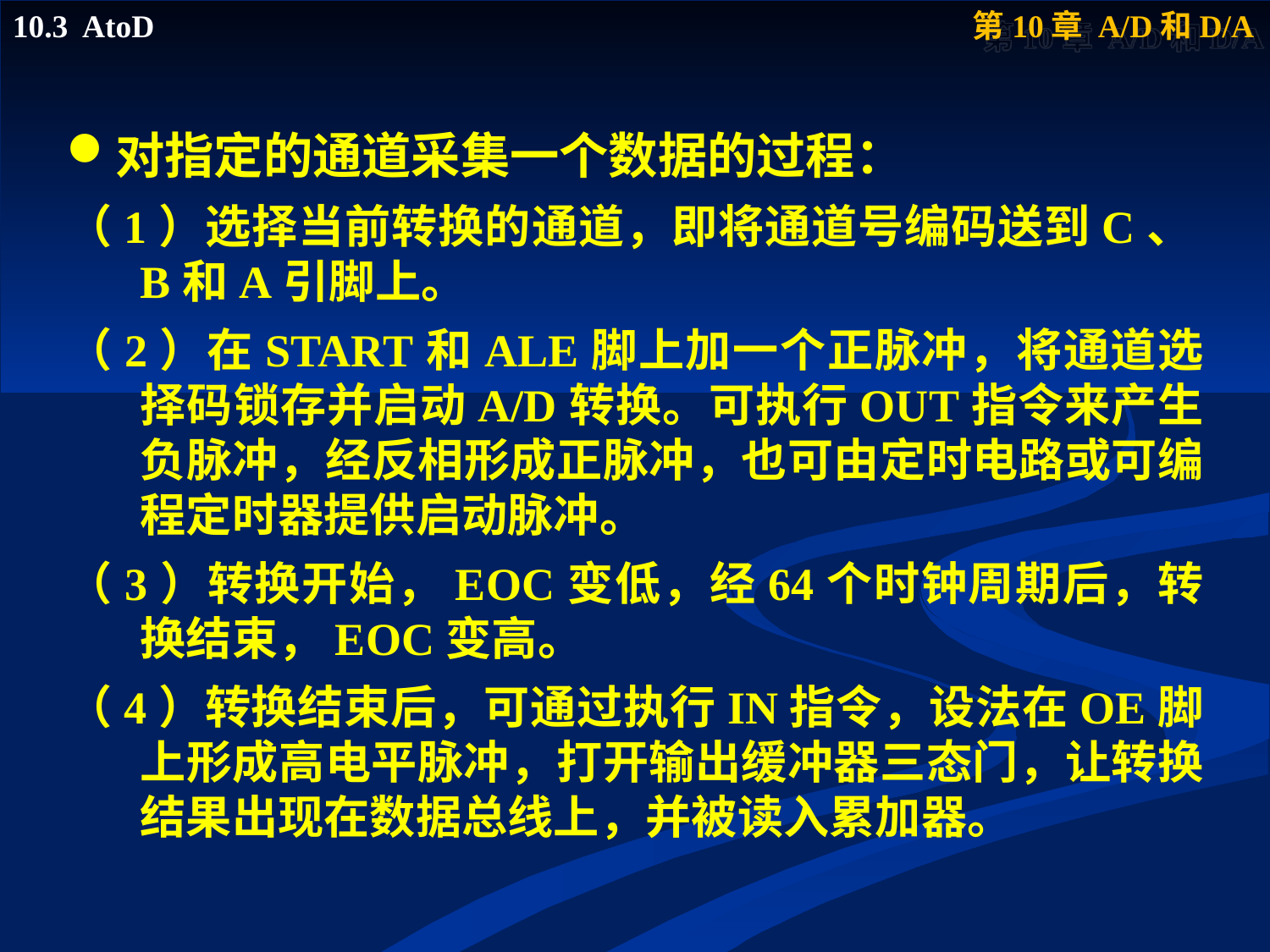

对指定的通道采集一个数据的过程：
（1）选择当前转换的通道，即将通道号编码送到C、B和A引脚上。
（2）在START和ALE脚上加一个正脉冲，将通道选择码锁存并启动A/D转换。可执行OUT指令来产生负脉冲，经反相形成正脉冲，也可由定时电路或可编程定时器提供启动脉冲。
（3）转换开始，EOC变低，经64个时钟周期后，转换结束，EOC变高。
（4）转换结束后，可通过执行IN指令，设法在OE脚上形成高电平脉冲，打开输出缓冲器三态门，让转换结果出现在数据总线上，并被读入累加器。